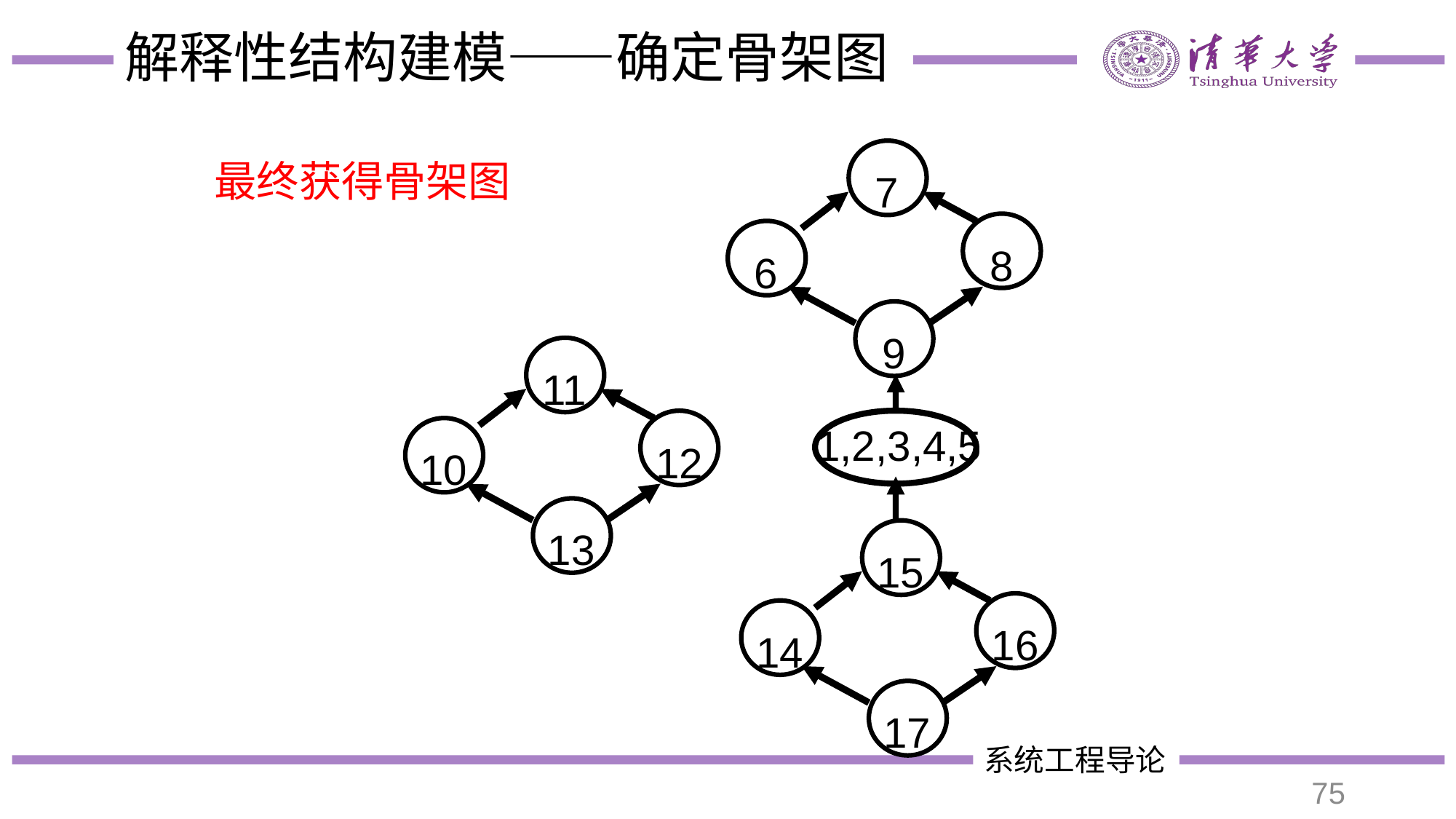

# 解释性结构建模——确定骨架图

7

8

6

9

11

12

1,2,3,4,5

10

13

15

16

14

17
最终获得骨架图
75